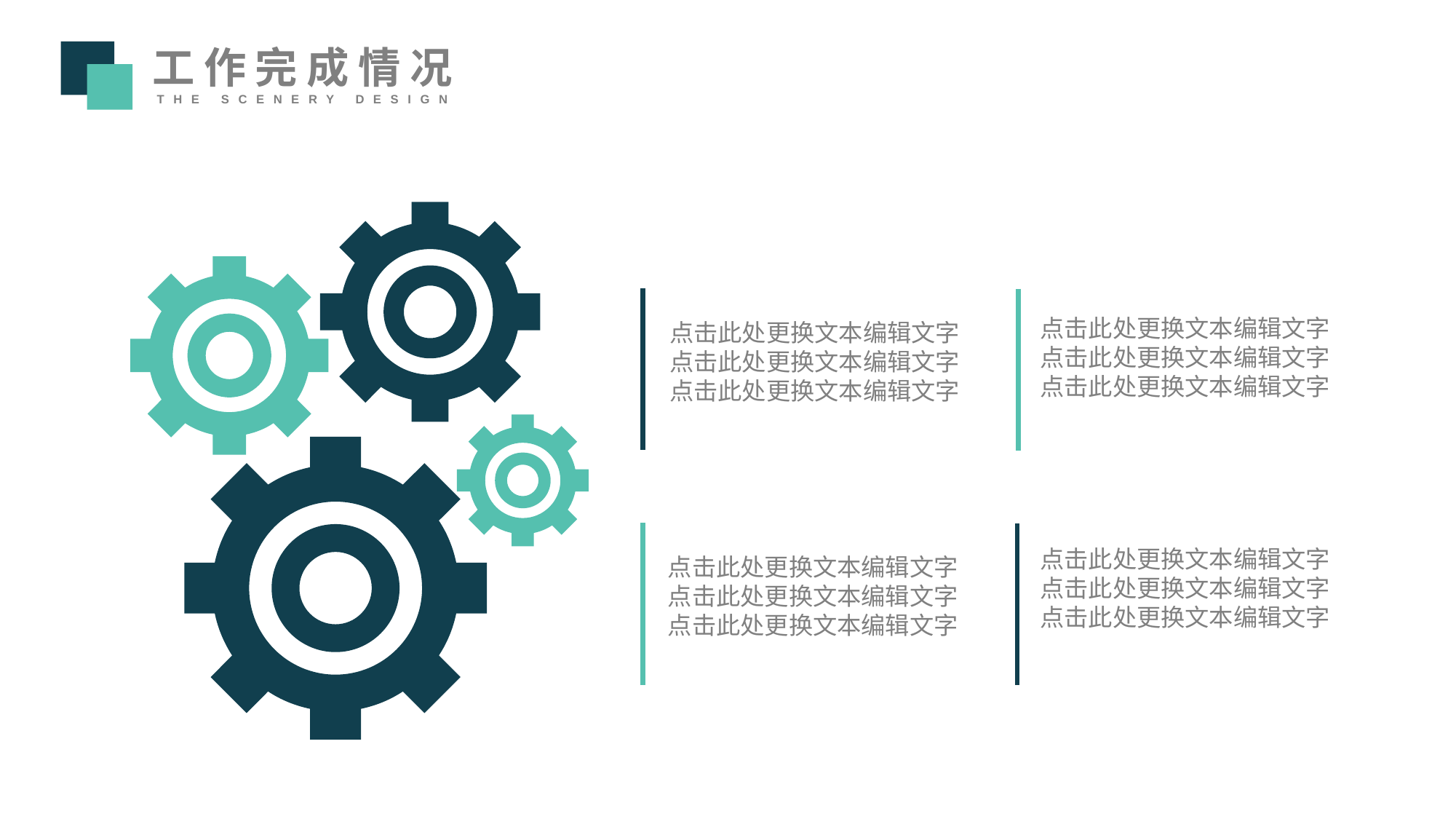

工作完成情况
THE Scenery DESIGN

点击此处更换文本编辑文字
点击此处更换文本编辑文字
点击此处更换文本编辑文字
点击此处更换文本编辑文字
点击此处更换文本编辑文字
点击此处更换文本编辑文字
点击此处更换文本编辑文字
点击此处更换文本编辑文字
点击此处更换文本编辑文字
点击此处更换文本编辑文字
点击此处更换文本编辑文字
点击此处更换文本编辑文字